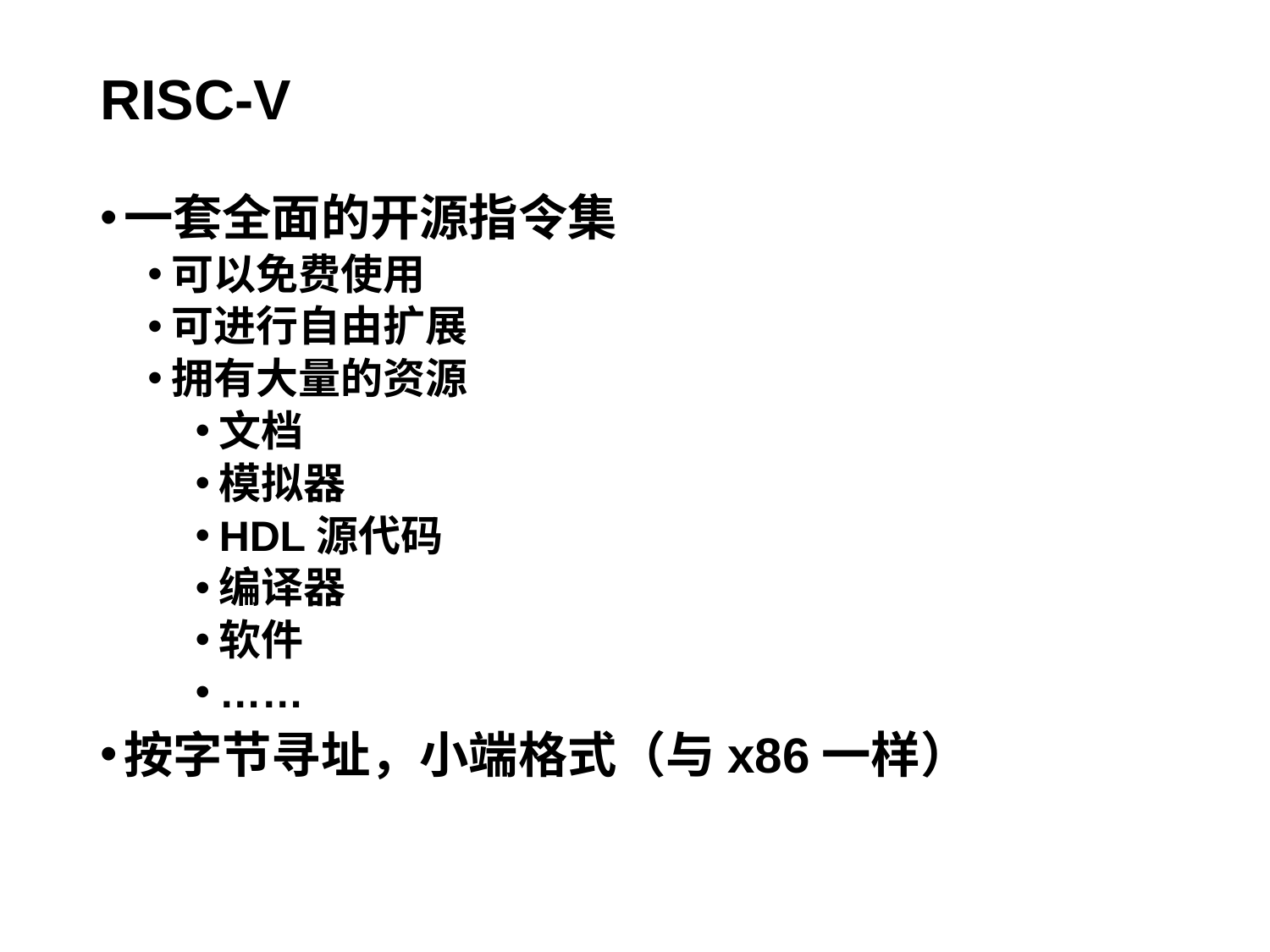

# RISC-V
一套全面的开源指令集
可以免费使用
可进行自由扩展
拥有大量的资源
文档
模拟器
HDL源代码
编译器
软件
……
按字节寻址，小端格式（与x86一样）